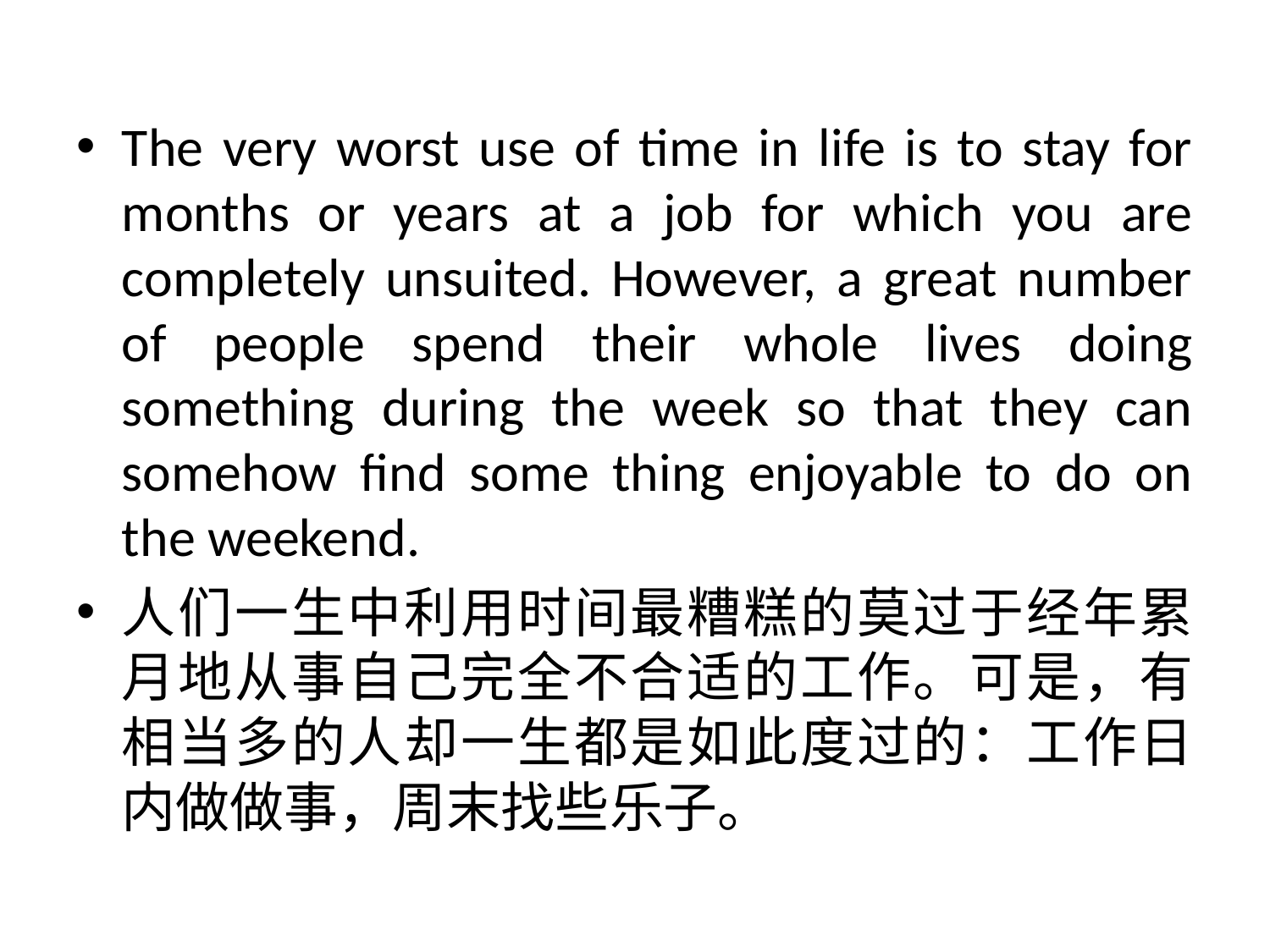

The very worst use of time in life is to stay for months or years at a job for which you are completely unsuited. However, a great number of people spend their whole lives doing something during the week so that they can somehow find some thing enjoyable to do on the weekend.
人们一生中利用时间最糟糕的莫过于经年累月地从事自己完全不合适的工作。可是，有相当多的人却一生都是如此度过的：工作日内做做事，周末找些乐子。